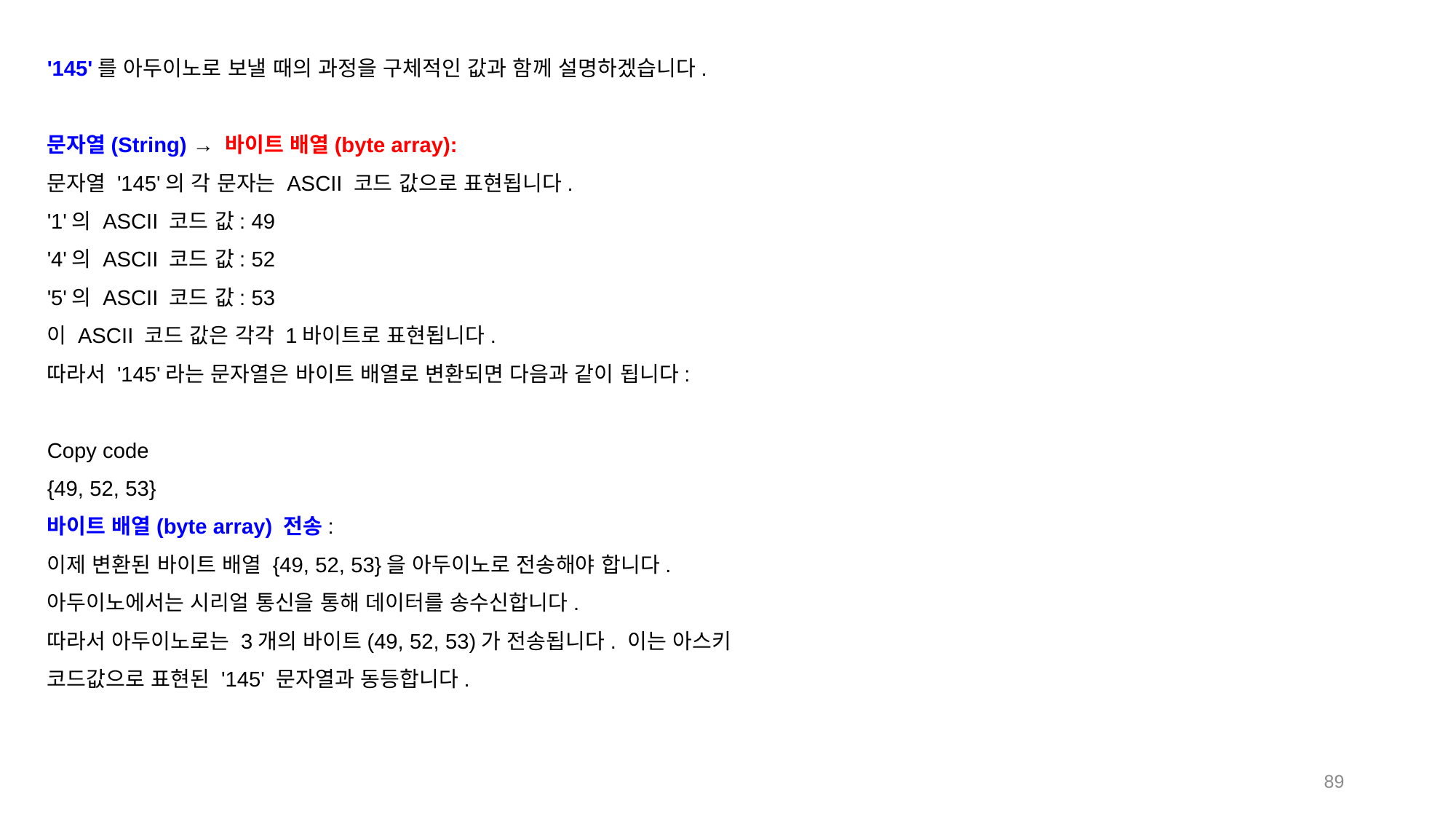

'145'를 아두이노로 보낼 때의 과정을 구체적인 값과 함께 설명하겠습니다.

문자열(String) → 바이트 배열(byte array):
문자열 '145'의 각 문자는 ASCII 코드 값으로 표현됩니다.
'1'의 ASCII 코드 값: 49
'4'의 ASCII 코드 값: 52
'5'의 ASCII 코드 값: 53
이 ASCII 코드 값은 각각 1바이트로 표현됩니다.
따라서 '145'라는 문자열은 바이트 배열로 변환되면 다음과 같이 됩니다:

Copy code
{49, 52, 53}
바이트 배열(byte array) 전송:
이제 변환된 바이트 배열 {49, 52, 53}을 아두이노로 전송해야 합니다.
아두이노에서는 시리얼 통신을 통해 데이터를 송수신합니다.
따라서 아두이노로는 3개의 바이트(49, 52, 53)가 전송됩니다. 이는 아스키 코드값으로 표현된 '145' 문자열과 동등합니다.
89